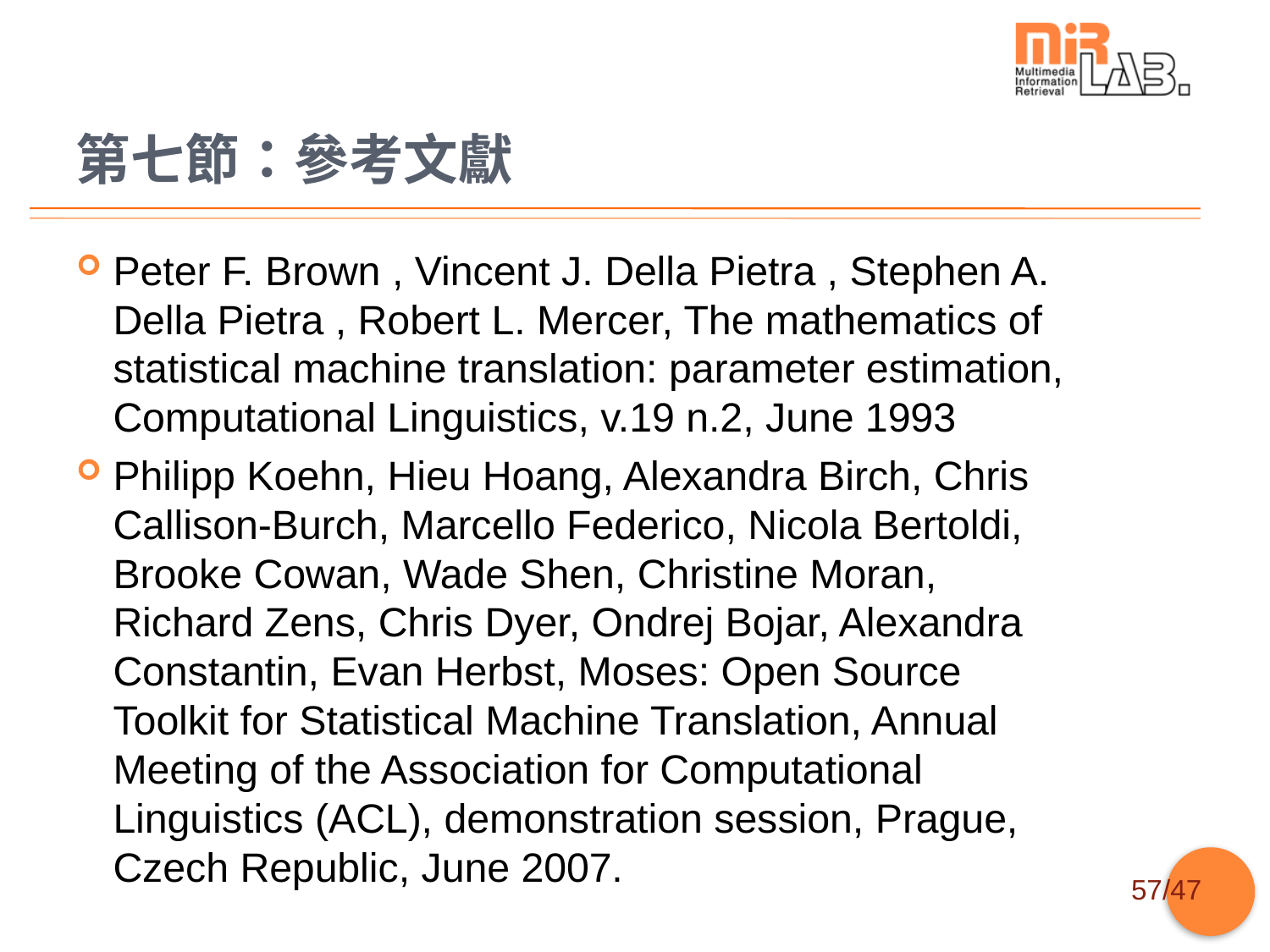

# 第七節：參考文獻
Peter F. Brown , Vincent J. Della Pietra , Stephen A. Della Pietra , Robert L. Mercer, The mathematics of statistical machine translation: parameter estimation, Computational Linguistics, v.19 n.2, June 1993
Philipp Koehn, Hieu Hoang, Alexandra Birch, Chris Callison-Burch, Marcello Federico, Nicola Bertoldi, Brooke Cowan, Wade Shen, Christine Moran, Richard Zens, Chris Dyer, Ondrej Bojar, Alexandra Constantin, Evan Herbst, Moses: Open Source Toolkit for Statistical Machine Translation, Annual Meeting of the Association for Computational Linguistics (ACL), demonstration session, Prague, Czech Republic, June 2007.